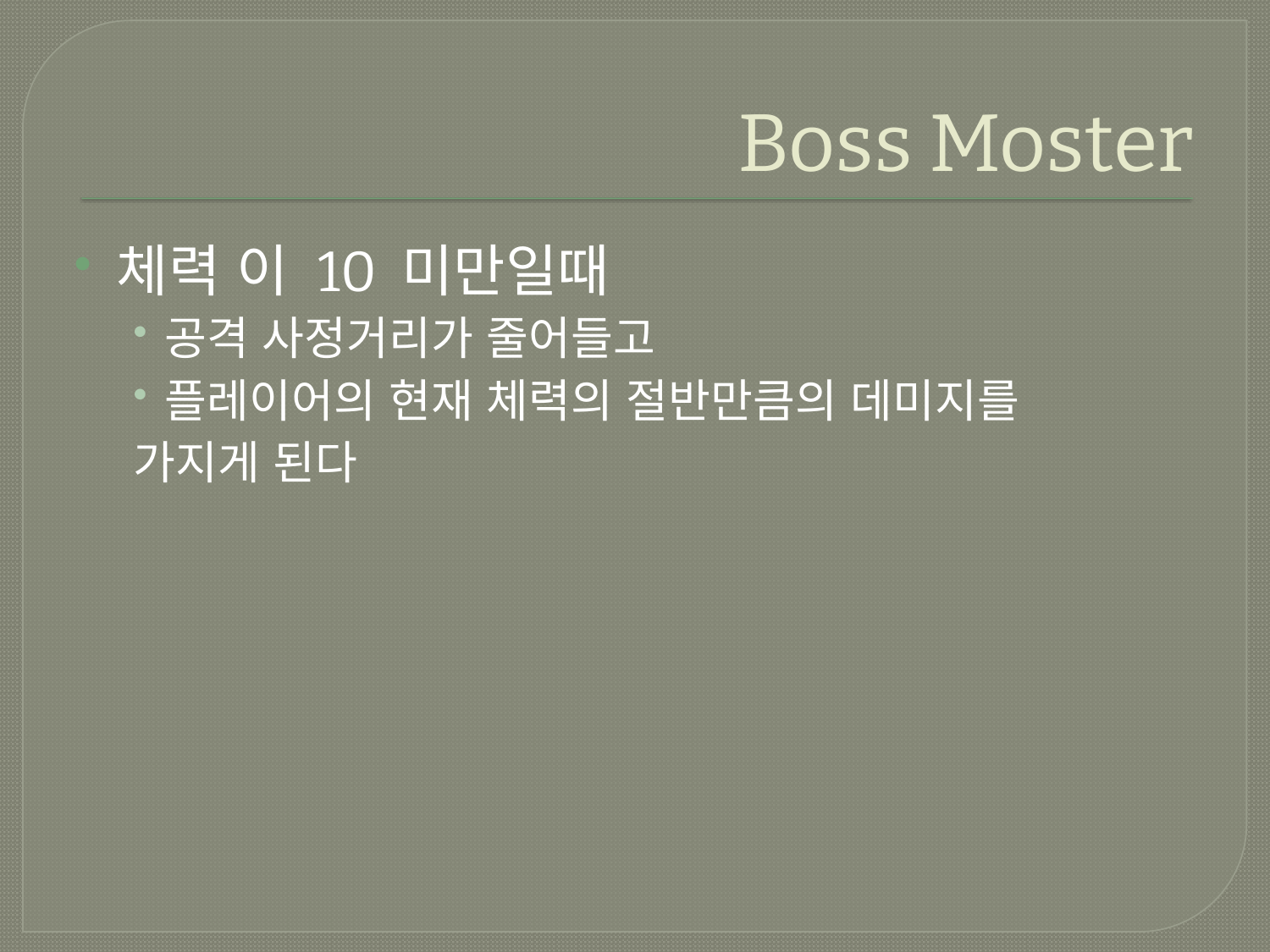

# Boss Moster
체력 이 10 미만일때
공격 사정거리가 줄어들고
플레이어의 현재 체력의 절반만큼의 데미지를
가지게 된다